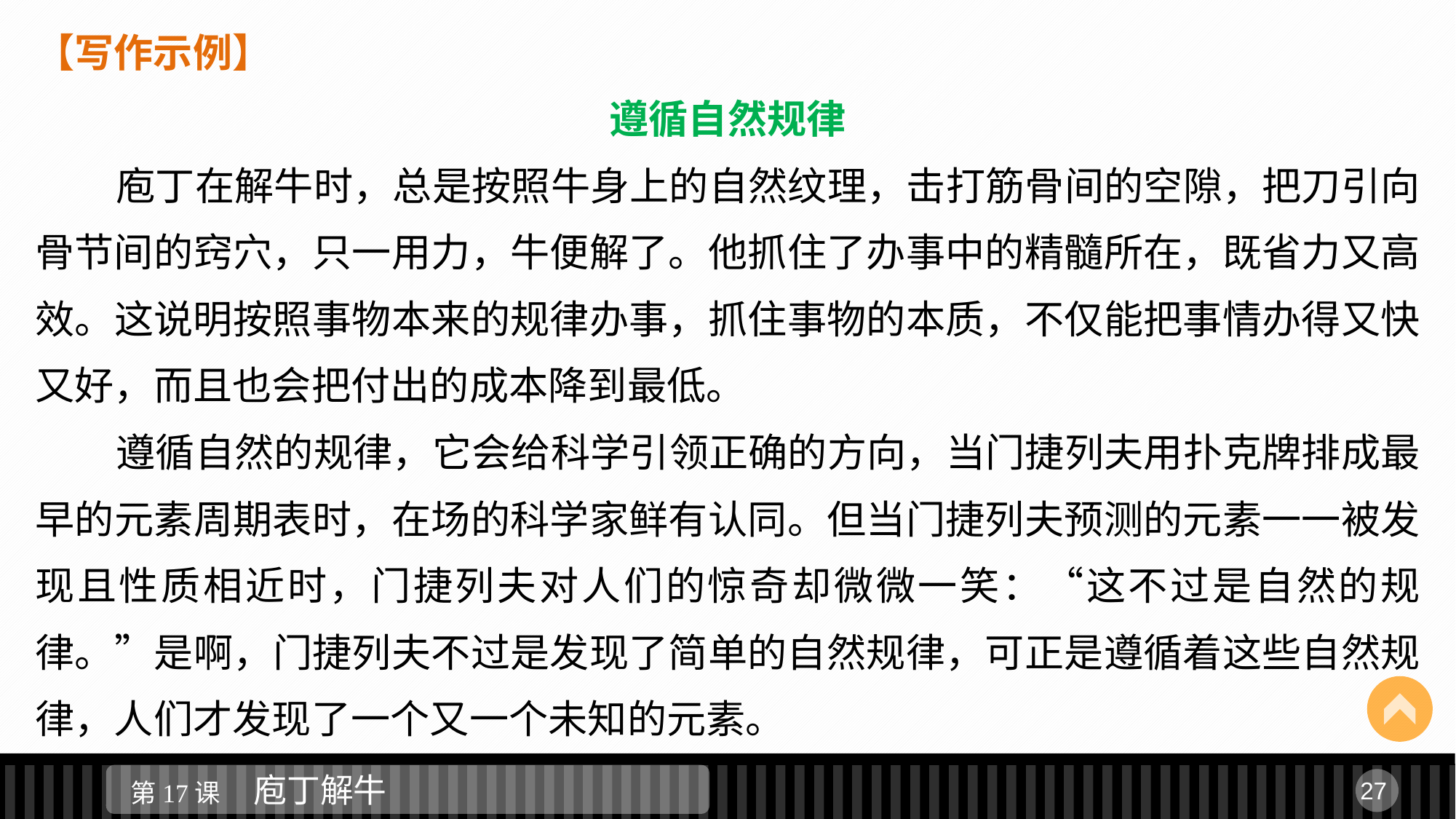

【写作示例】
遵循自然规律
        庖丁在解牛时，总是按照牛身上的自然纹理，击打筋骨间的空隙，把刀引向骨节间的窍穴，只一用力，牛便解了。他抓住了办事中的精髓所在，既省力又高效。这说明按照事物本来的规律办事，抓住事物的本质，不仅能把事情办得又快又好，而且也会把付出的成本降到最低。
        遵循自然的规律，它会给科学引领正确的方向，当门捷列夫用扑克牌排成最早的元素周期表时，在场的科学家鲜有认同。但当门捷列夫预测的元素一一被发现且性质相近时，门捷列夫对人们的惊奇却微微一笑：“这不过是自然的规律。”是啊，门捷列夫不过是发现了简单的自然规律，可正是遵循着这些自然规律，人们才发现了一个又一个未知的元素。